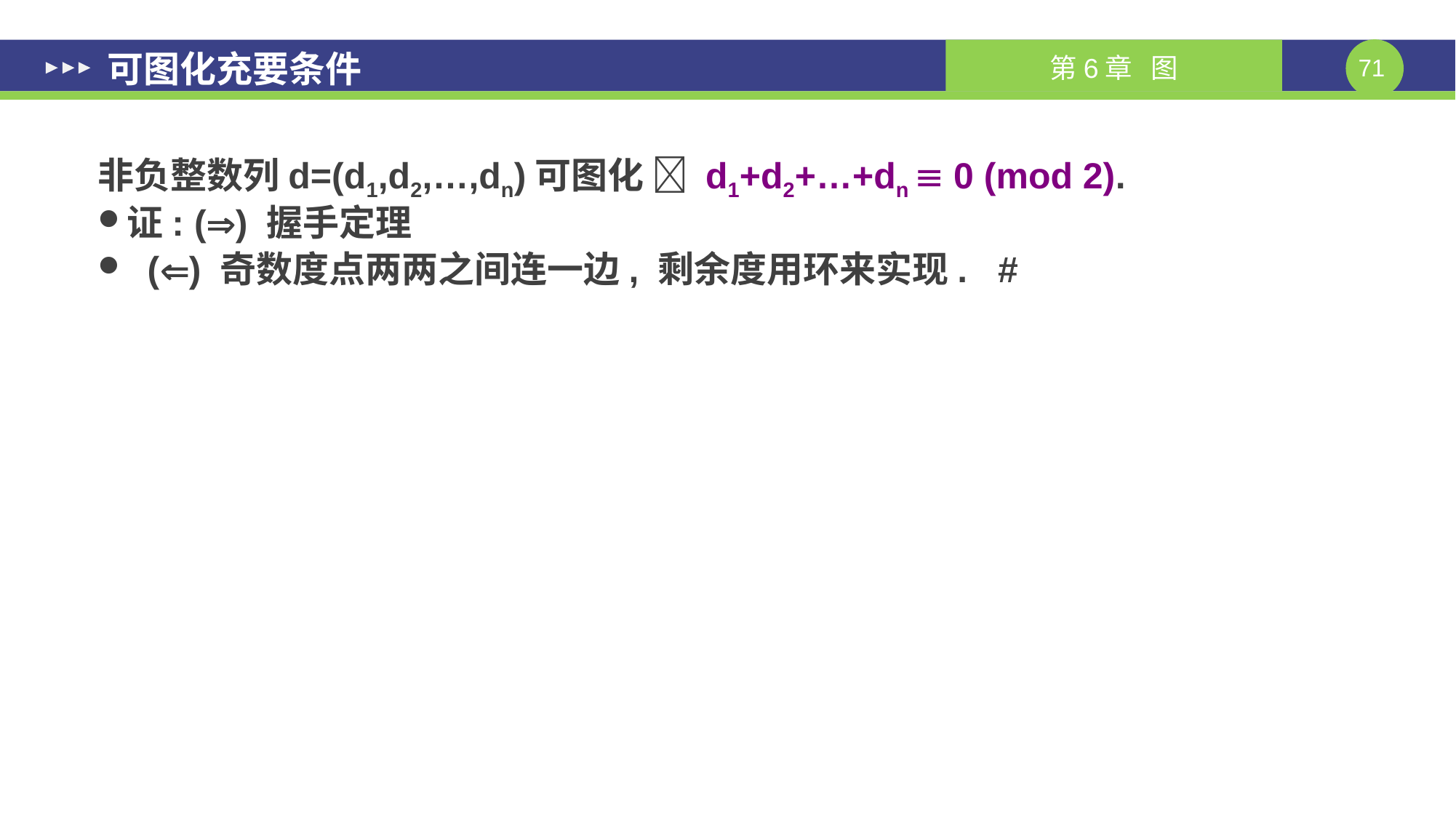

# 可图化充要条件
非负整数列d=(d1,d2,…,dn)可图化 ⇔ d1+d2+…+dn ≡ 0 (mod 2).
证: (⇒) 握手定理
  (⇐) 奇数度点两两之间连一边, 剩余度用环来实现.   #